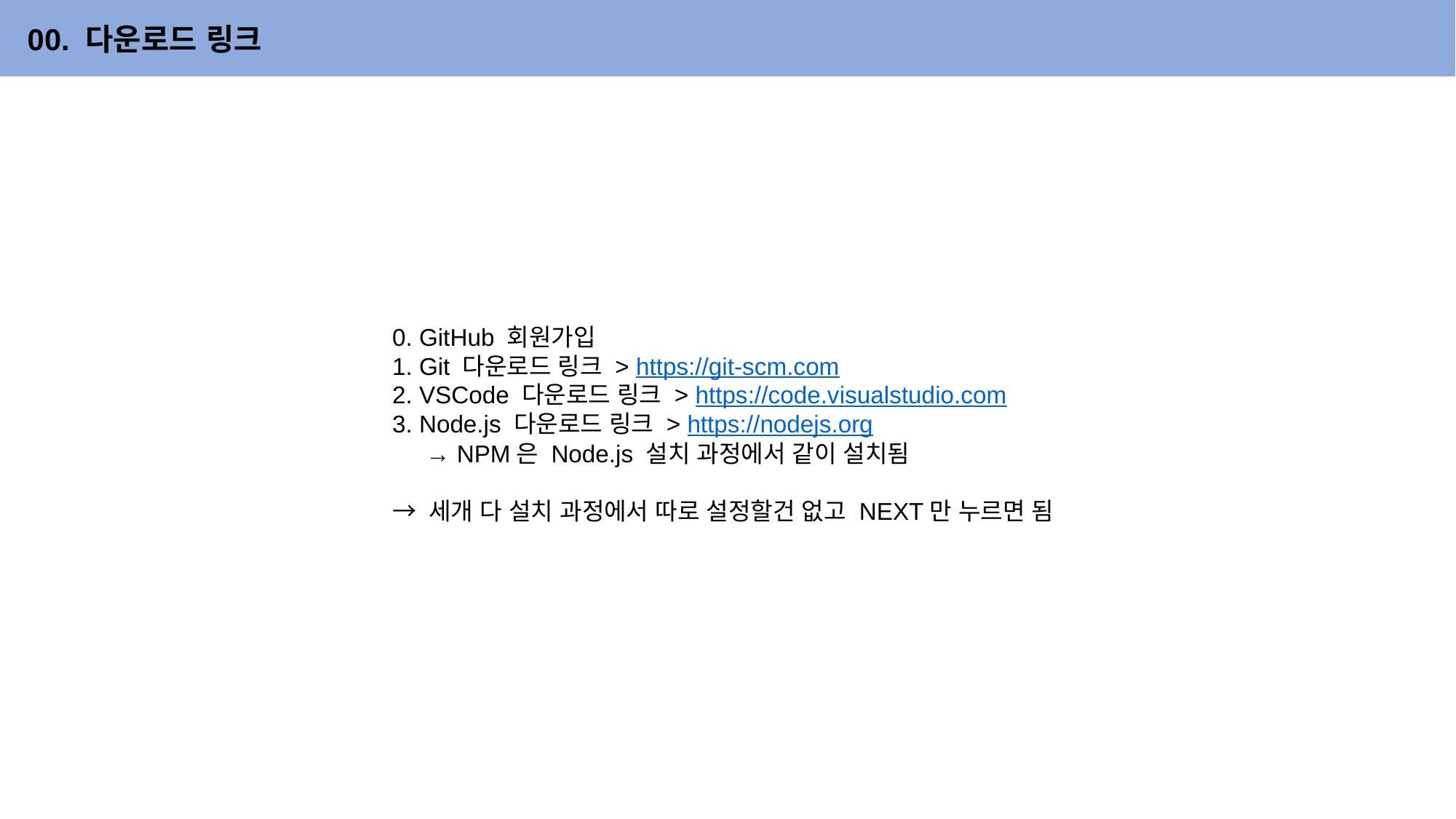

00. 다운로드 링크
0. GitHub 회원가입
1. Git 다운로드 링크 > https://git-scm.com
2. VSCode 다운로드 링크 > https://code.visualstudio.com
3. Node.js 다운로드 링크 > https://nodejs.org
     → NPM은 Node.js 설치 과정에서 같이 설치됨

→ 세개 다 설치 과정에서 따로 설정할건 없고 NEXT만 누르면 됨